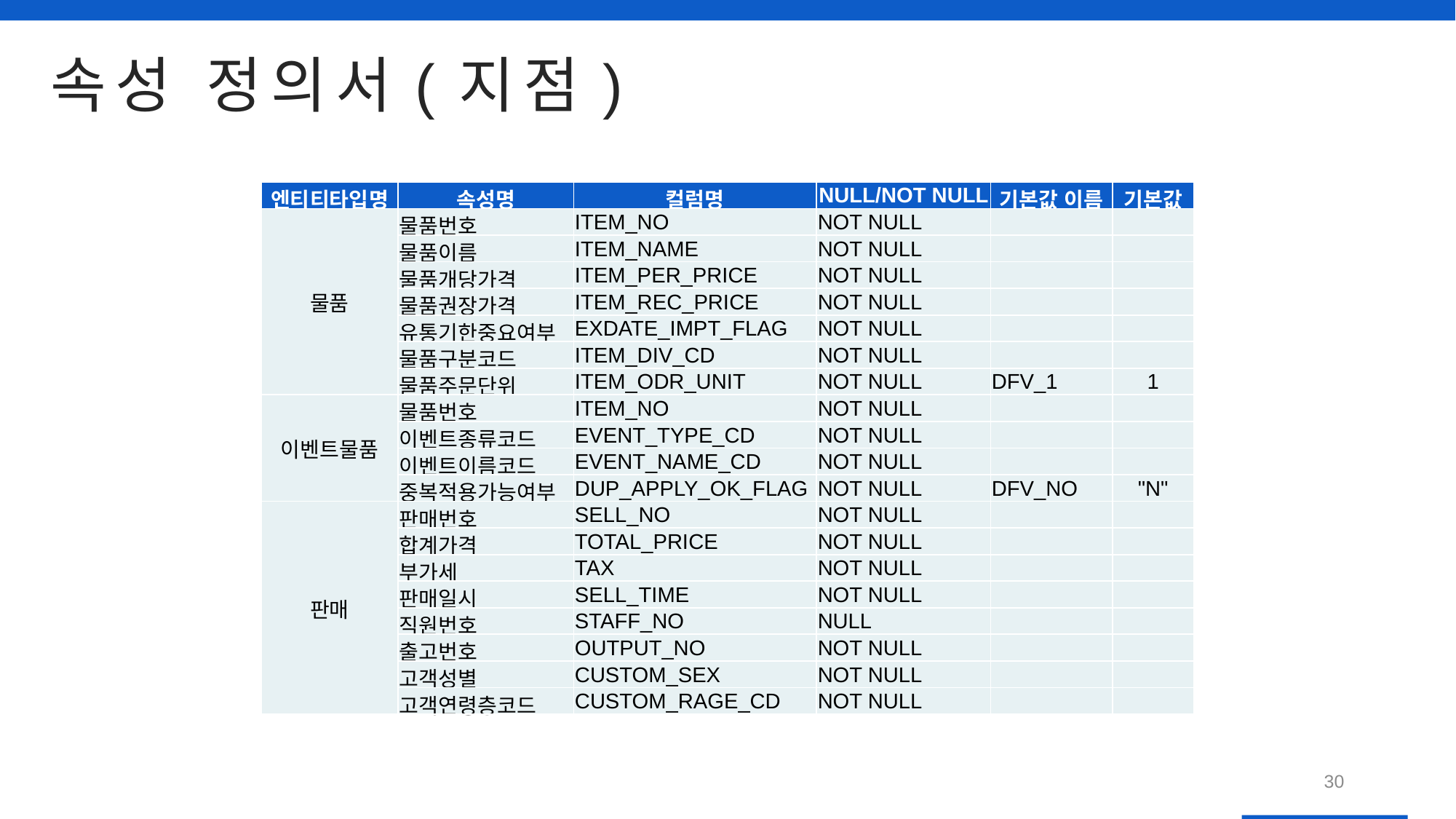

속성 정의서(지점)
| 엔티티타입명 | 속성명 | 컬럼명 | NULL/NOT NULL | 기본값 이름 | 기본값 |
| --- | --- | --- | --- | --- | --- |
| 물품 | 물품번호 | ITEM\_NO | NOT NULL |  |  |
|  | 물품이름 | ITEM\_NAME | NOT NULL |  |  |
|  | 물품개당가격 | ITEM\_PER\_PRICE | NOT NULL |  |  |
|  | 물품권장가격 | ITEM\_REC\_PRICE | NOT NULL |  |  |
|  | 유통기한중요여부 | EXDATE\_IMPT\_FLAG | NOT NULL |  |  |
|  | 물품구분코드 | ITEM\_DIV\_CD | NOT NULL |  |  |
|  | 물품주문단위 | ITEM\_ODR\_UNIT | NOT NULL | DFV\_1 | 1 |
| 이벤트물품 | 물품번호 | ITEM\_NO | NOT NULL |  |  |
|  | 이벤트종류코드 | EVENT\_TYPE\_CD | NOT NULL |  |  |
|  | 이벤트이름코드 | EVENT\_NAME\_CD | NOT NULL |  |  |
|  | 중복적용가능여부 | DUP\_APPLY\_OK\_FLAG | NOT NULL | DFV\_NO | "N" |
| 판매 | 판매번호 | SELL\_NO | NOT NULL |  |  |
|  | 합계가격 | TOTAL\_PRICE | NOT NULL |  |  |
|  | 부가세 | TAX | NOT NULL |  |  |
|  | 판매일시 | SELL\_TIME | NOT NULL |  |  |
|  | 직원번호 | STAFF\_NO | NULL |  |  |
|  | 출고번호 | OUTPUT\_NO | NOT NULL |  |  |
|  | 고객성별 | CUSTOM\_SEX | NOT NULL |  |  |
|  | 고객연령층코드 | CUSTOM\_RAGE\_CD | NOT NULL |  |  |
30